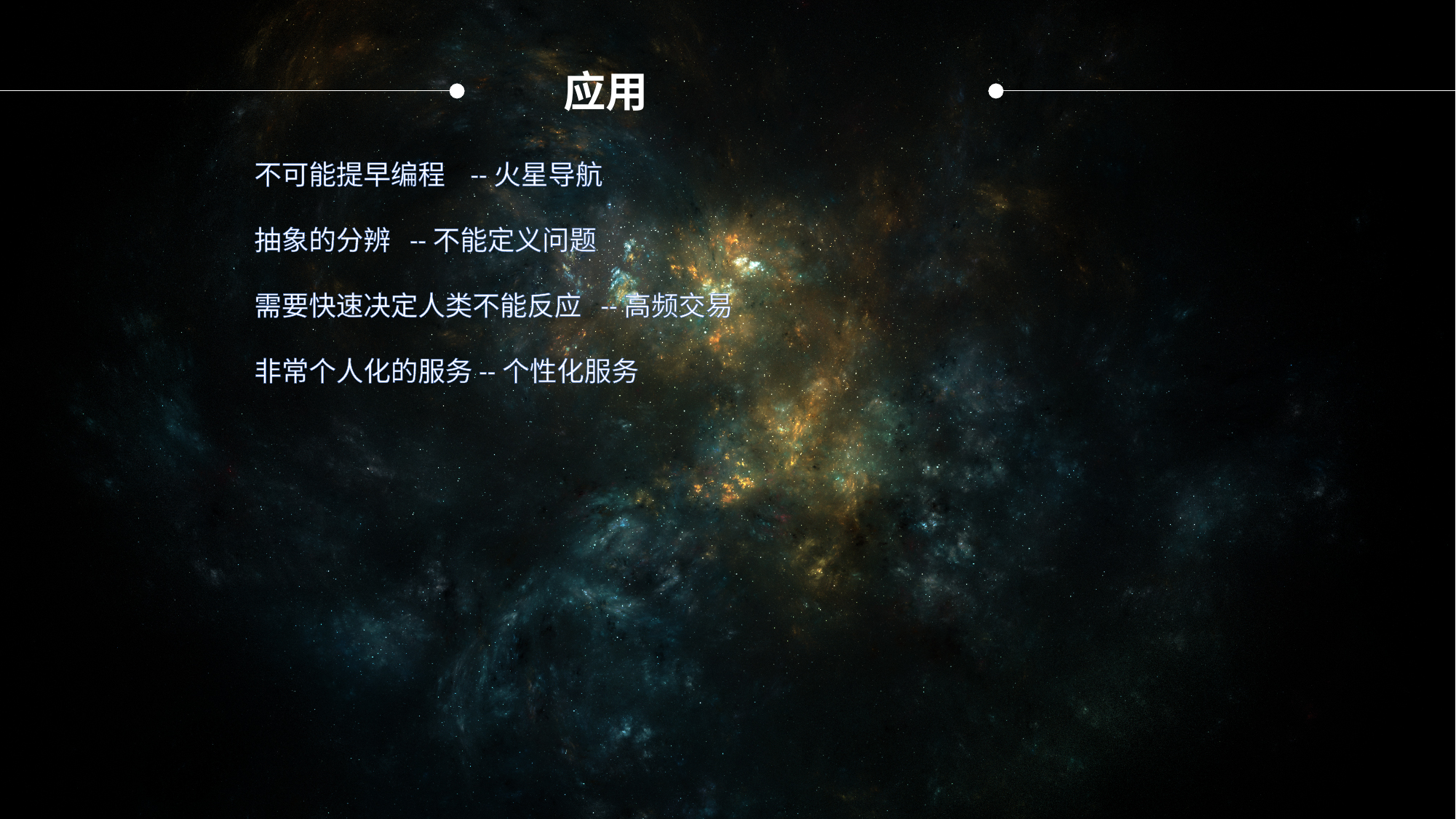

应用
不可能提早编程   --火星导航

抽象的分辨  --不能定义问题

需要快速决定人类不能反应  --高频交易

非常个人化的服务--个性化服务